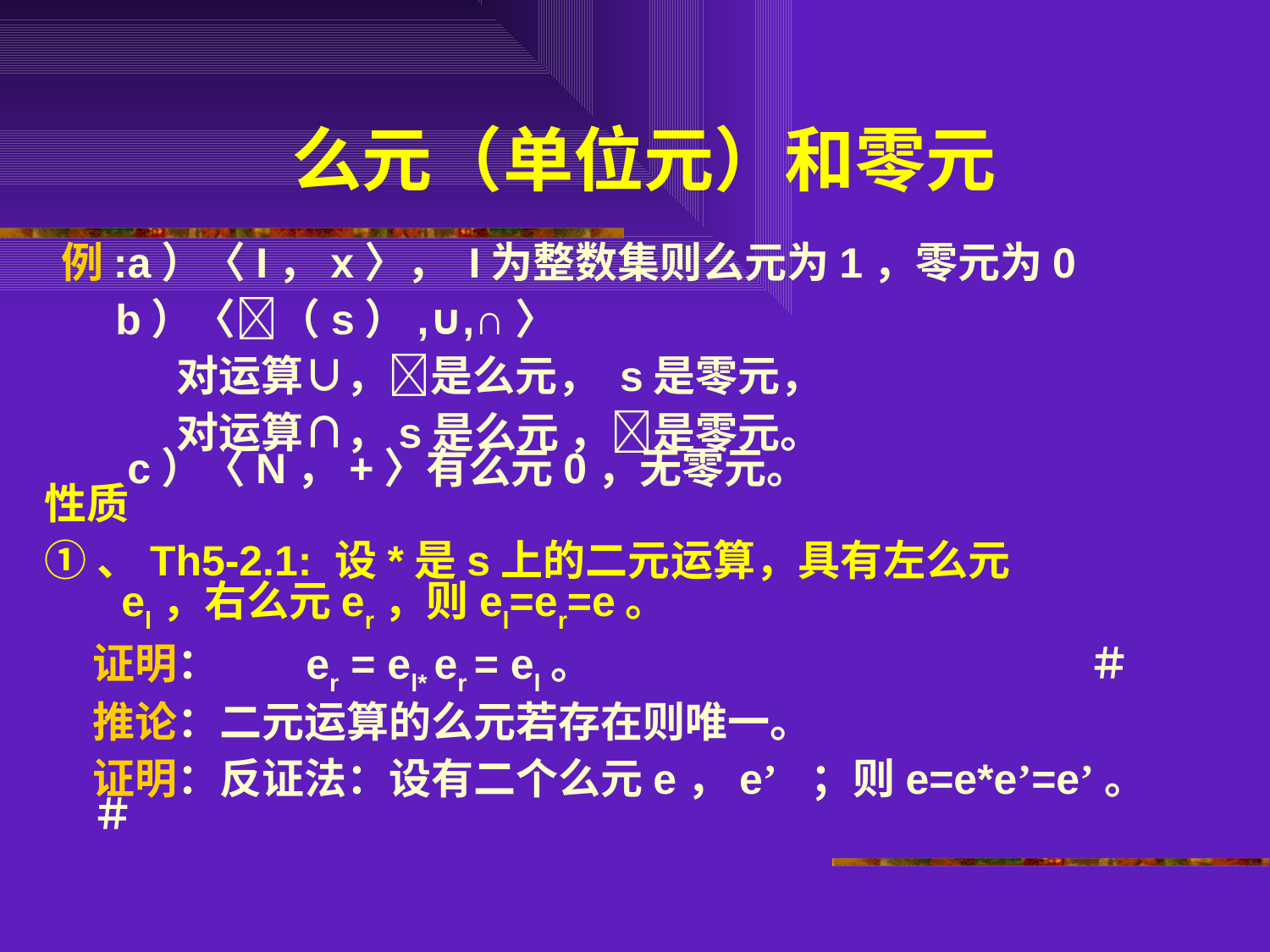

# 么元（单位元）和零元
 例:a）〈I，x〉， I为整数集则么元为1，零元为0
      b）〈ρ（s）,∪,∩〉
　　     对运算∪，∅是么元， s是零元，
　　     对运算∩，s是么元 ，∅是零元。
       c）〈N，+〉有么元0，无零元。
性质
①、Th5-2.1: 设*是s上的二元运算，具有左么元                        el，右么元er，则el=er=e。
    证明：        er = el* er = el。                                                    ＃
    推论：二元运算的么元若存在则唯一。
    证明：反证法：设有二个么元e，e’  ；则e=e*e’=e’。   ＃